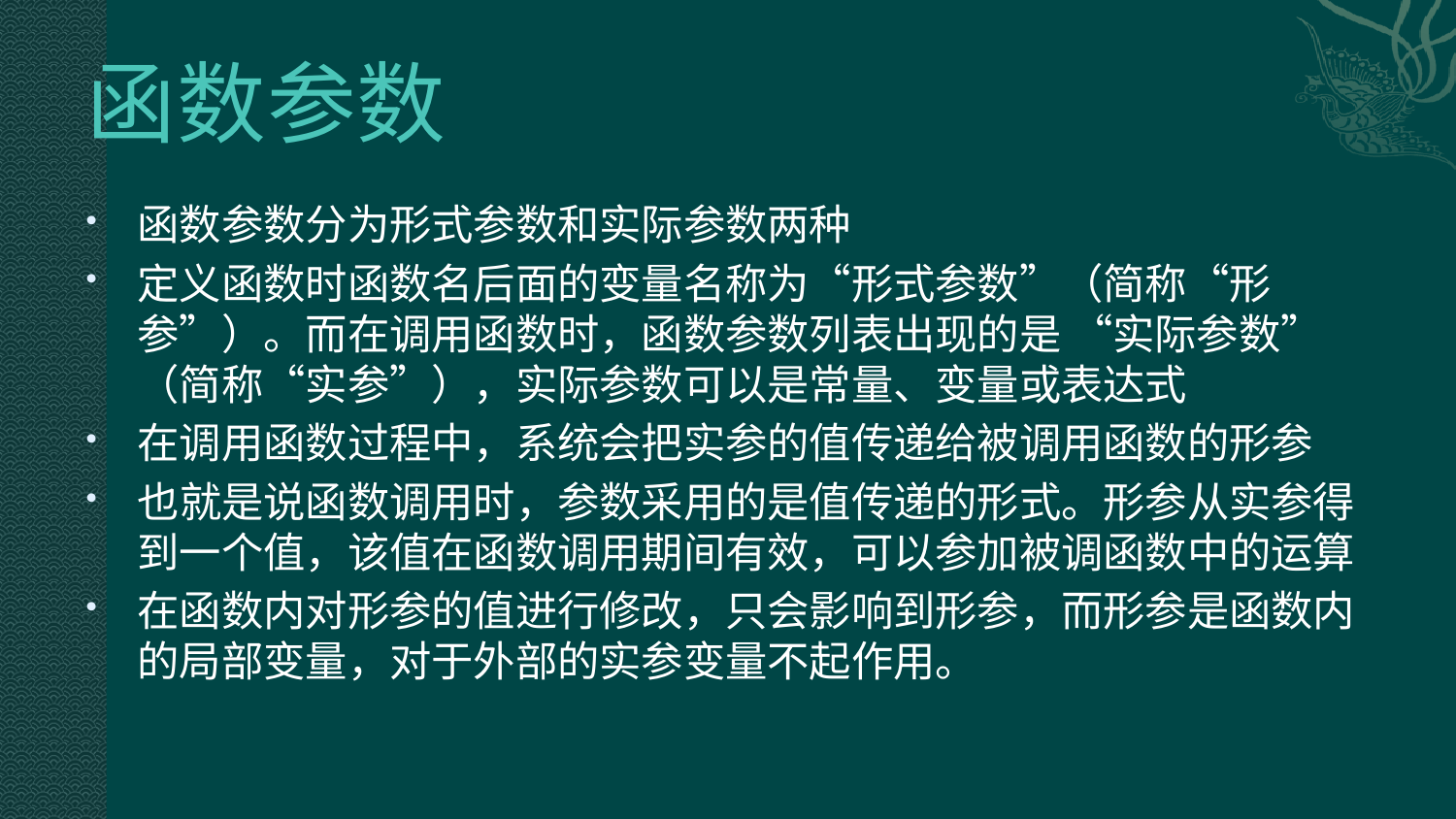

# 函数参数
函数参数分为形式参数和实际参数两种
定义函数时函数名后面的变量名称为“形式参数”（简称“形参”）。而在调用函数时，函数参数列表出现的是 “实际参数”（简称“实参”），实际参数可以是常量、变量或表达式
在调用函数过程中，系统会把实参的值传递给被调用函数的形参
也就是说函数调用时，参数采用的是值传递的形式。形参从实参得到一个值，该值在函数调用期间有效，可以参加被调函数中的运算
在函数内对形参的值进行修改，只会影响到形参，而形参是函数内的局部变量，对于外部的实参变量不起作用。